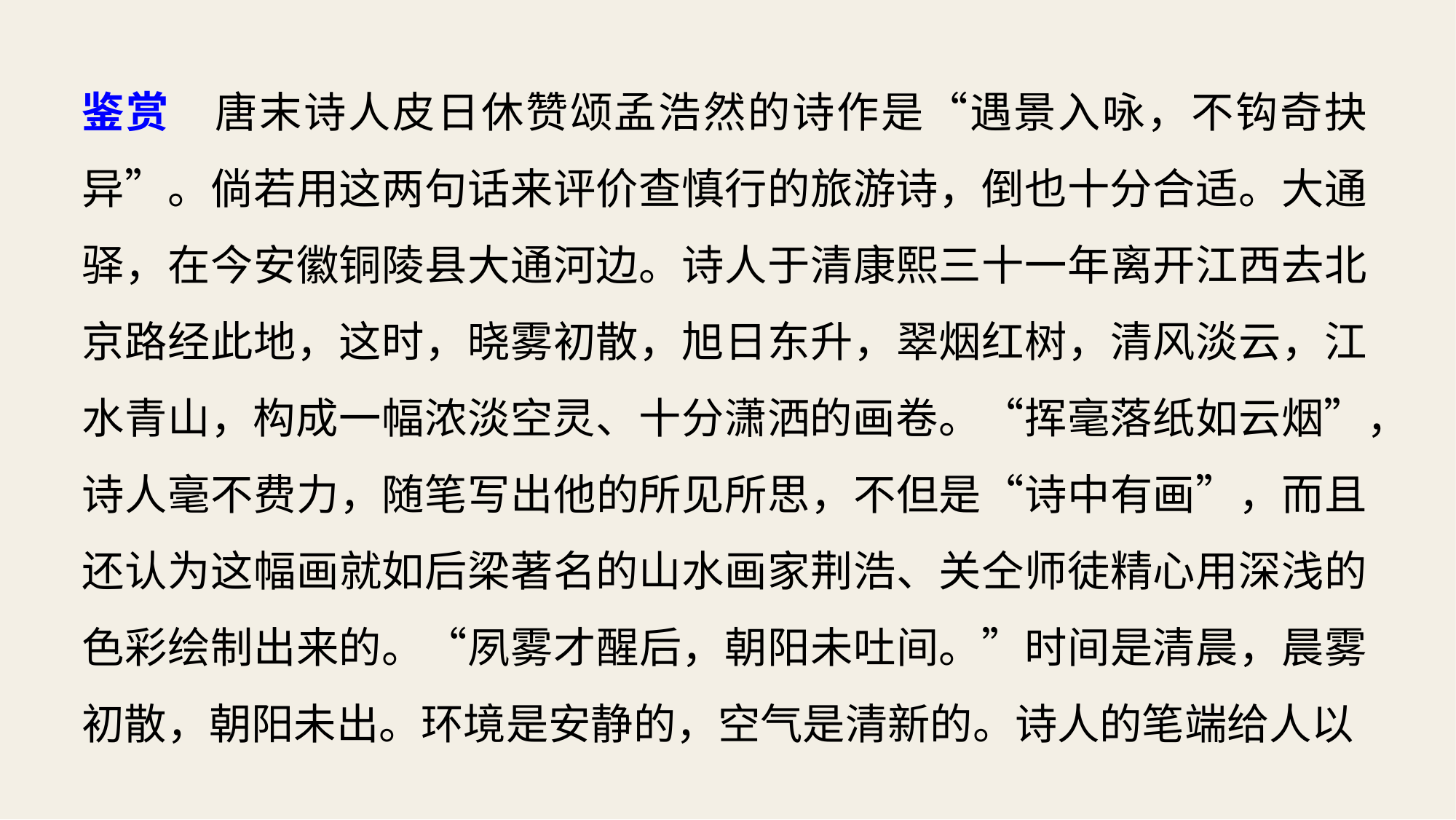

鉴赏　唐末诗人皮日休赞颂孟浩然的诗作是“遇景入咏，不钩奇抉异”。倘若用这两句话来评价查慎行的旅游诗，倒也十分合适。大通驿，在今安徽铜陵县大通河边。诗人于清康熙三十一年离开江西去北京路经此地，这时，晓雾初散，旭日东升，翠烟红树，清风淡云，江水青山，构成一幅浓淡空灵、十分潇洒的画卷。“挥毫落纸如云烟”，诗人毫不费力，随笔写出他的所见所思，不但是“诗中有画”，而且还认为这幅画就如后梁著名的山水画家荆浩、关仝师徒精心用深浅的色彩绘制出来的。“夙雾才醒后，朝阳未吐间。”时间是清晨，晨雾初散，朝阳未出。环境是安静的，空气是清新的。诗人的笔端给人以